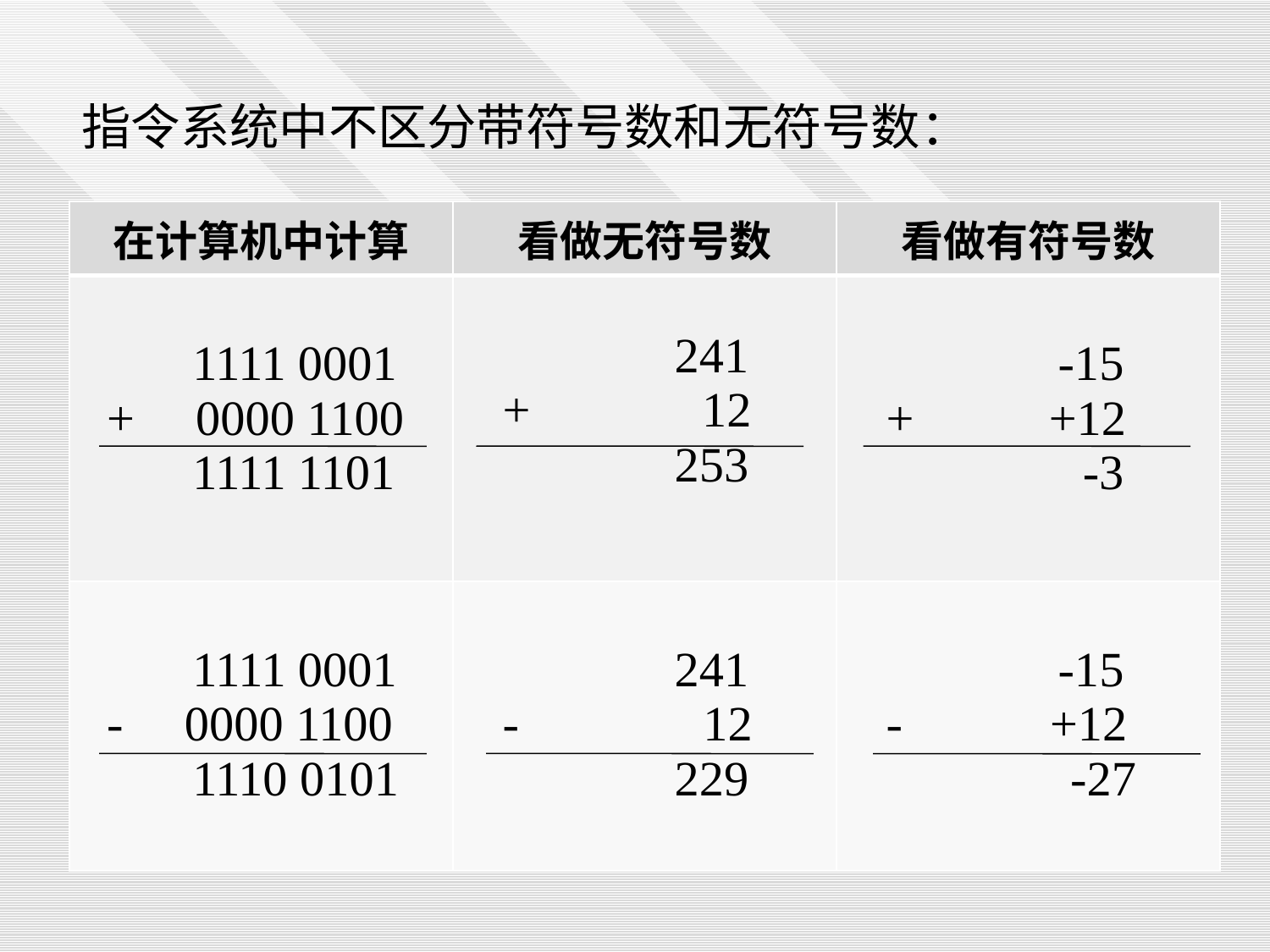

指令系统中不区分带符号数和无符号数：
| 在计算机中计算 | 看做无符号数 | 看做有符号数 |
| --- | --- | --- |
| 1111 0001 + 0000 1100 1111 1101 | 241 + 12 253 | -15 + +12 -3 |
| 1111 0001 - 0000 1100 1110 0101 | 241 - 12 229 | -15 - +12 -27 |